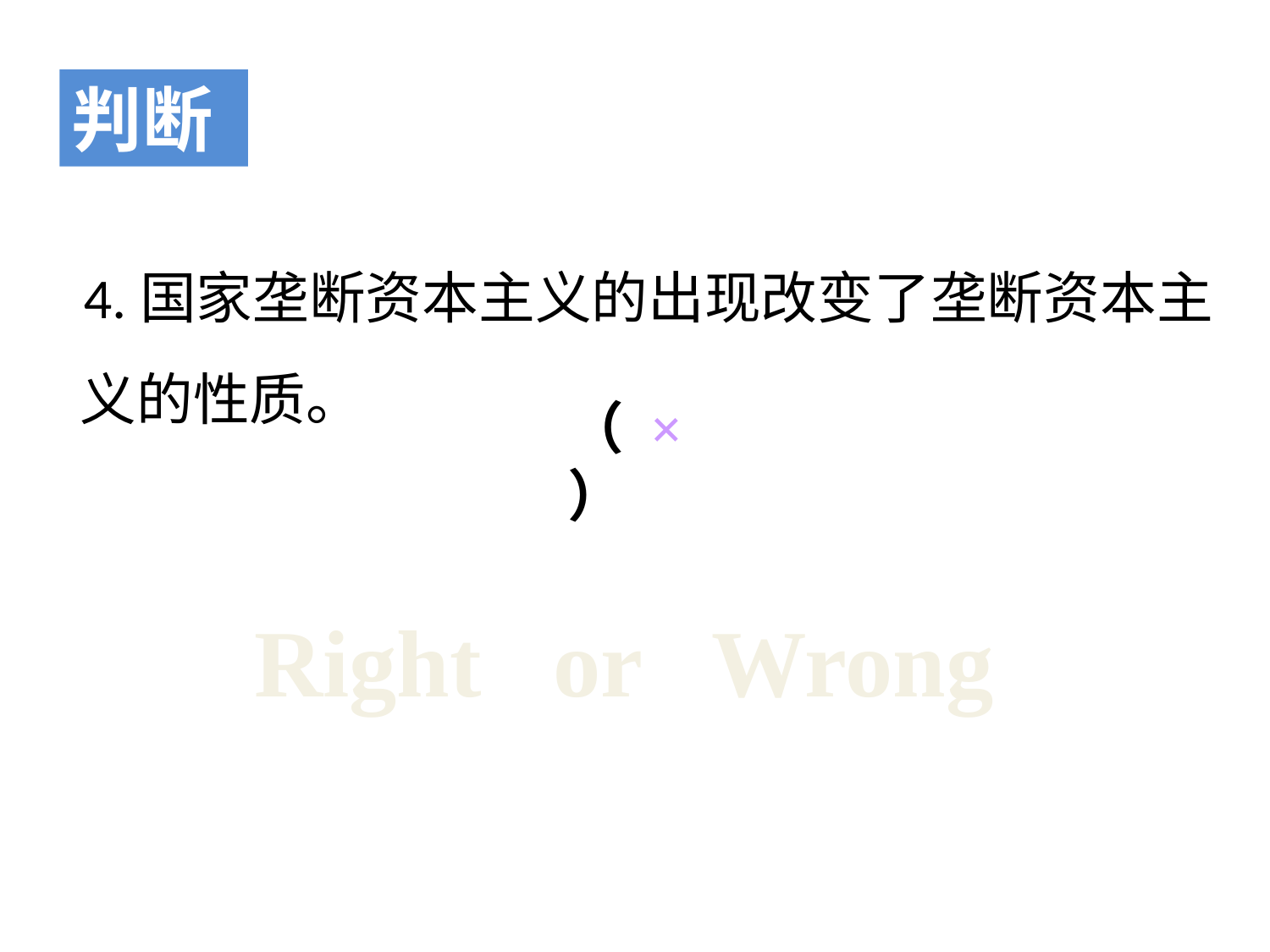

判断
    4.国家垄断资本主义的出现改变了垄断资本主义的性质。
（ × ）

Right   or   Wrong